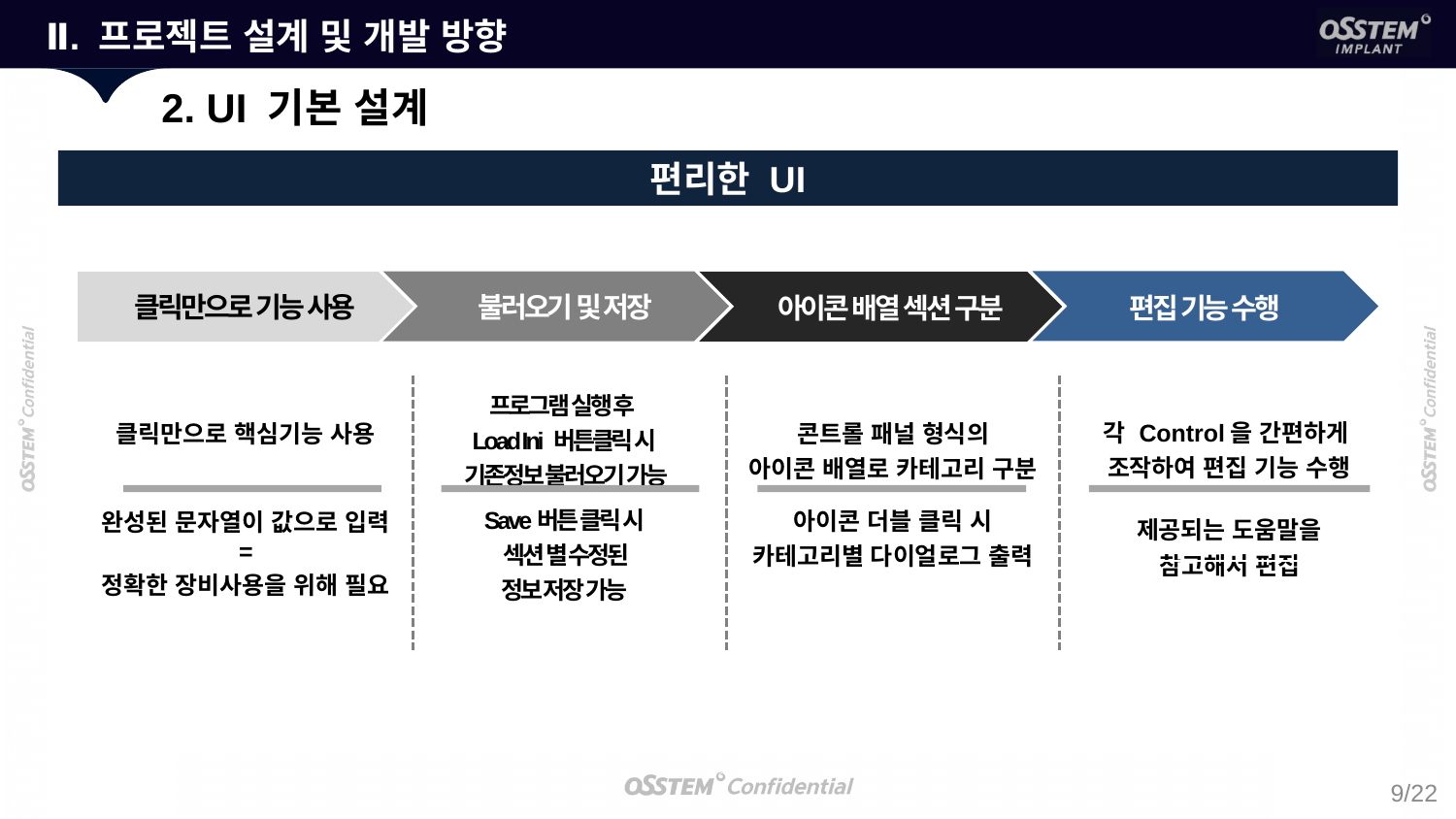

Ⅱ. 프로젝트 설계 및 개발 방향
2. UI 기본 설계
편리한 UI

불러오기 및 저장
클릭만으로 기능 사용
편집 기능 수행
아이콘 배열 섹션 구분

| 프로그램 실행 후 Load Ini 버튼클릭 시 기존정보 불러오기 가능 |
| --- |
| Save버튼 클릭 시 섹션 별 수정된 정보 저장 가능 |
| 각 Control을 간편하게 조작하여 편집 기능 수행 제공되는 도움말을 참고해서 편집 |
| --- |
| 클릭만으로 핵심기능 사용 |
| --- |
| 완성된 문자열이 값으로 입력 = 정확한 장비사용을 위해 필요 |
| 콘트롤 패널 형식의 아이콘 배열로 카테고리 구분 |
| --- |
| 아이콘 더블 클릭 시 카테고리별 다이얼로그 출력 |